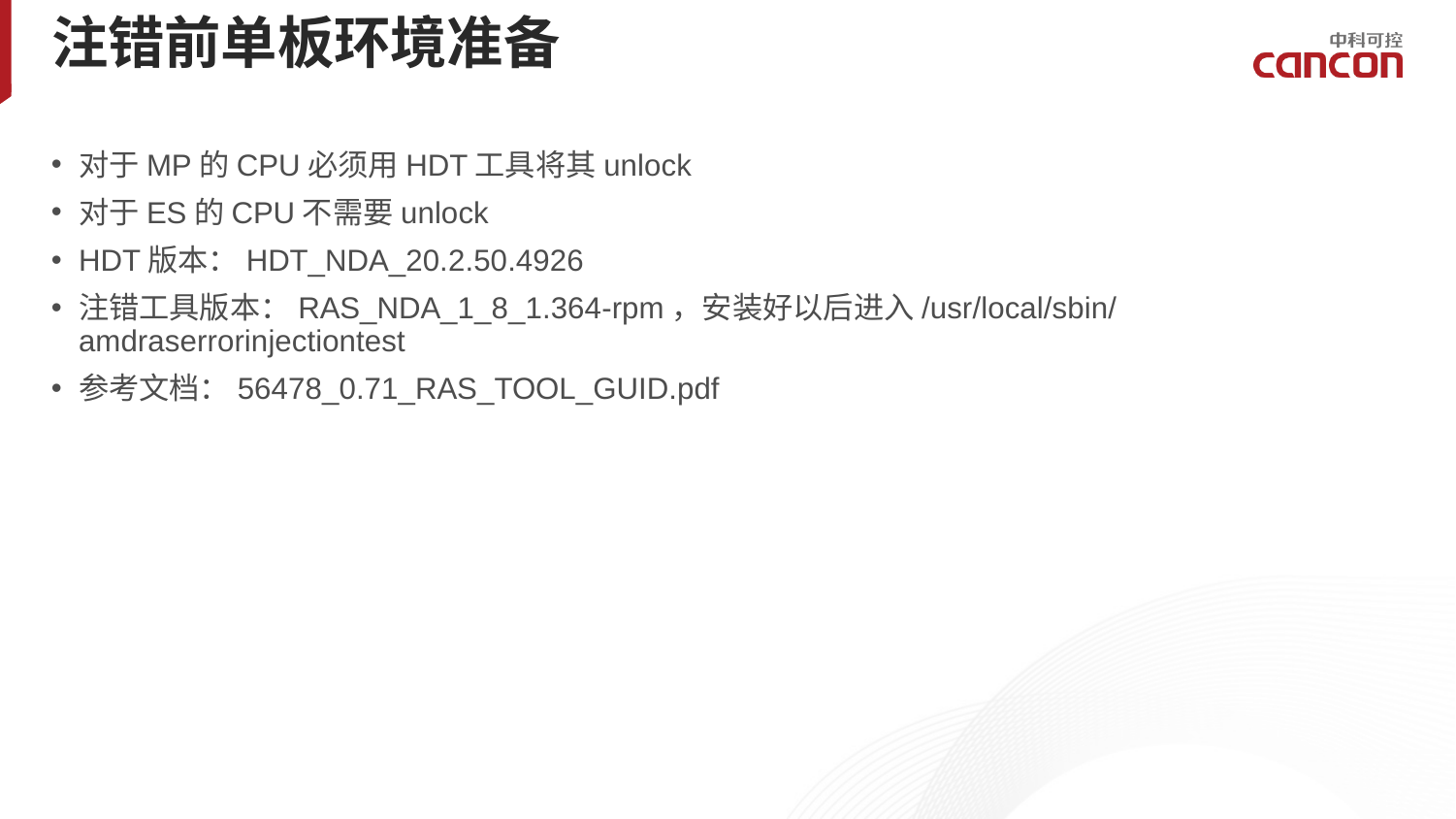

# 注错前单板环境准备
对于MP的CPU必须用HDT工具将其unlock
对于ES的CPU不需要unlock
HDT版本：HDT_NDA_20.2.50.4926
注错工具版本：RAS_NDA_1_8_1.364-rpm，安装好以后进入/usr/local/sbin/amdraserrorinjectiontest
参考文档：56478_0.71_RAS_TOOL_GUID.pdf